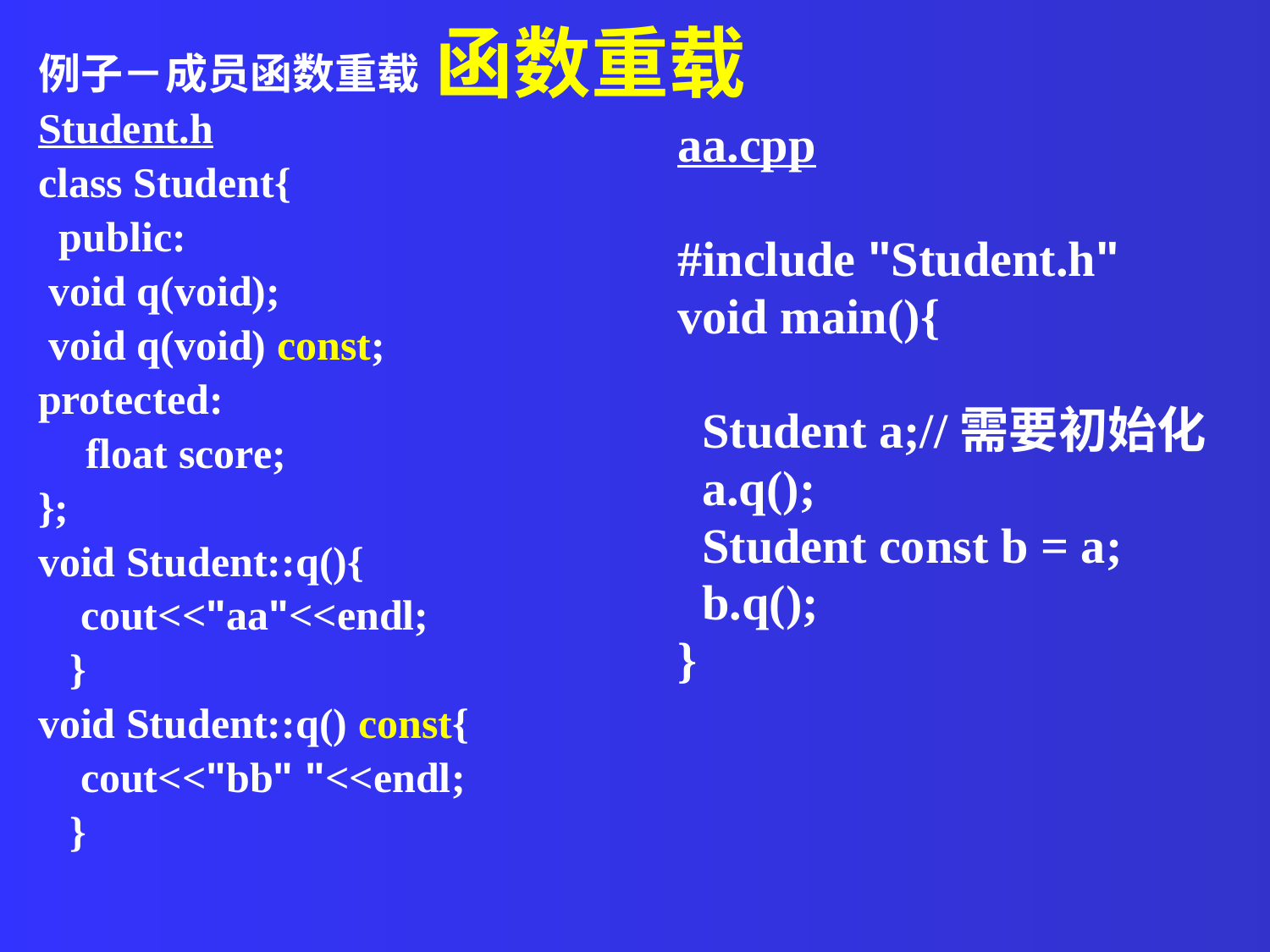

函数重载
例子－成员函数重载
Student.h
class Student{
  public:
 void q(void);
 void q(void) const;
protected:
	float score;
};
void Student::q(){
    cout<<"aa"<<endl;
   }
void Student::q() const{
    cout<<"bb" "<<endl;
   }
aa.cpp

#include "Student.h"
void main(){

  Student a;//需要初始化
  a.q();
  Student const b = a;
  b.q();
}